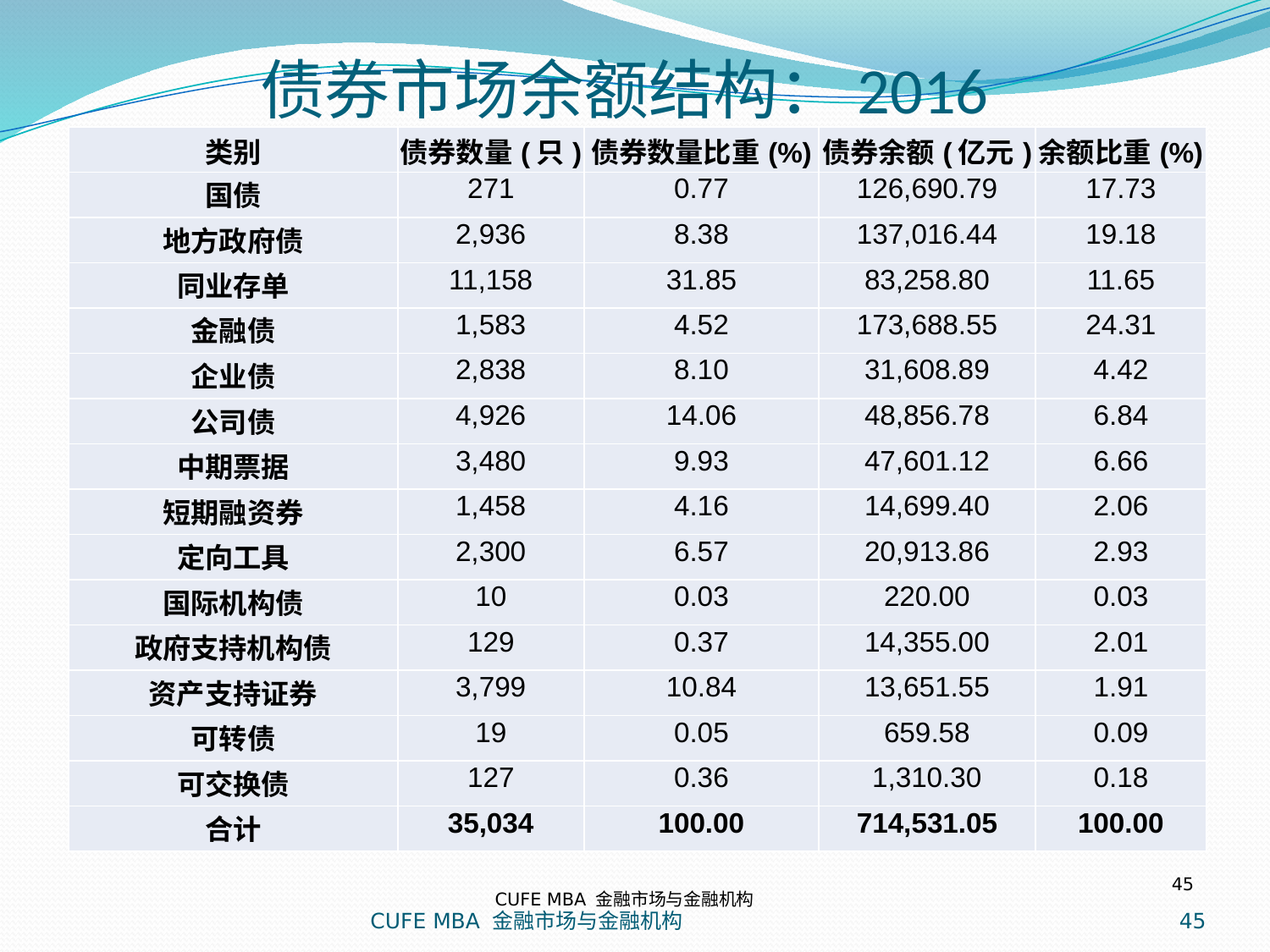

债券市场余额结构：2016
| 类别 | 债券数量(只) | 债券数量比重(%) | 债券余额(亿元) | 余额比重(%) |
| --- | --- | --- | --- | --- |
| 国债 | 271 | 0.77 | 126,690.79 | 17.73 |
| 地方政府债 | 2,936 | 8.38 | 137,016.44 | 19.18 |
| 同业存单 | 11,158 | 31.85 | 83,258.80 | 11.65 |
| 金融债 | 1,583 | 4.52 | 173,688.55 | 24.31 |
| 企业债 | 2,838 | 8.10 | 31,608.89 | 4.42 |
| 公司债 | 4,926 | 14.06 | 48,856.78 | 6.84 |
| 中期票据 | 3,480 | 9.93 | 47,601.12 | 6.66 |
| 短期融资券 | 1,458 | 4.16 | 14,699.40 | 2.06 |
| 定向工具 | 2,300 | 6.57 | 20,913.86 | 2.93 |
| 国际机构债 | 10 | 0.03 | 220.00 | 0.03 |
| 政府支持机构债 | 129 | 0.37 | 14,355.00 | 2.01 |
| 资产支持证券 | 3,799 | 10.84 | 13,651.55 | 1.91 |
| 可转债 | 19 | 0.05 | 659.58 | 0.09 |
| 可交换债 | 127 | 0.36 | 1,310.30 | 0.18 |
| 合计 | 35,034 | 100.00 | 714,531.05 | 100.00 |
45
CUFE MBA 金融市场与金融机构
CUFE MBA 金融市场与金融机构
45